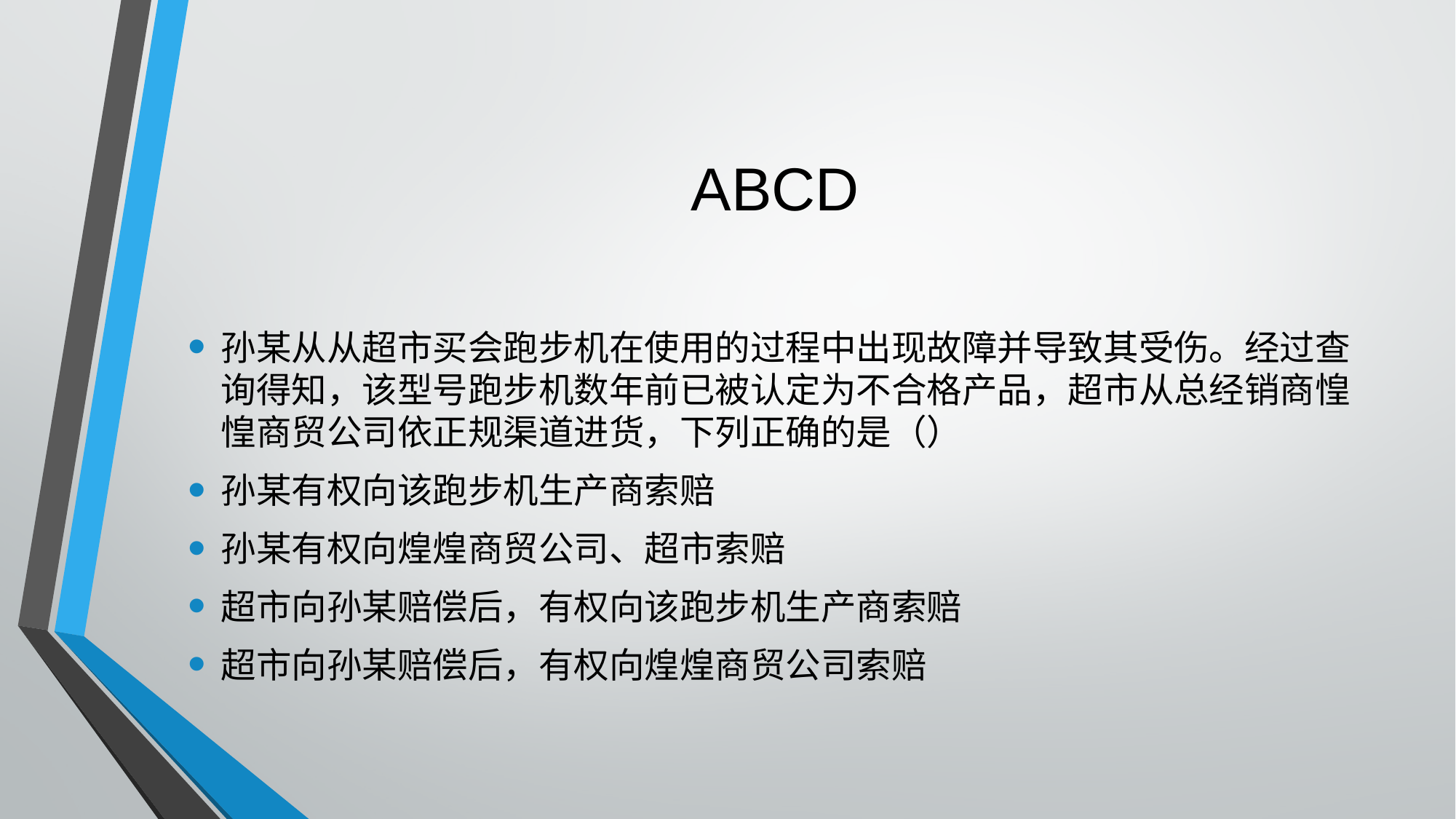

# ABCD
孙某从从超市买会跑步机在使用的过程中出现故障并导致其受伤。经过查询得知，该型号跑步机数年前已被认定为不合格产品，超市从总经销商惶惶商贸公司依正规渠道进货，下列正确的是（）
孙某有权向该跑步机生产商索赔
孙某有权向煌煌商贸公司、超市索赔
超市向孙某赔偿后，有权向该跑步机生产商索赔
超市向孙某赔偿后，有权向煌煌商贸公司索赔